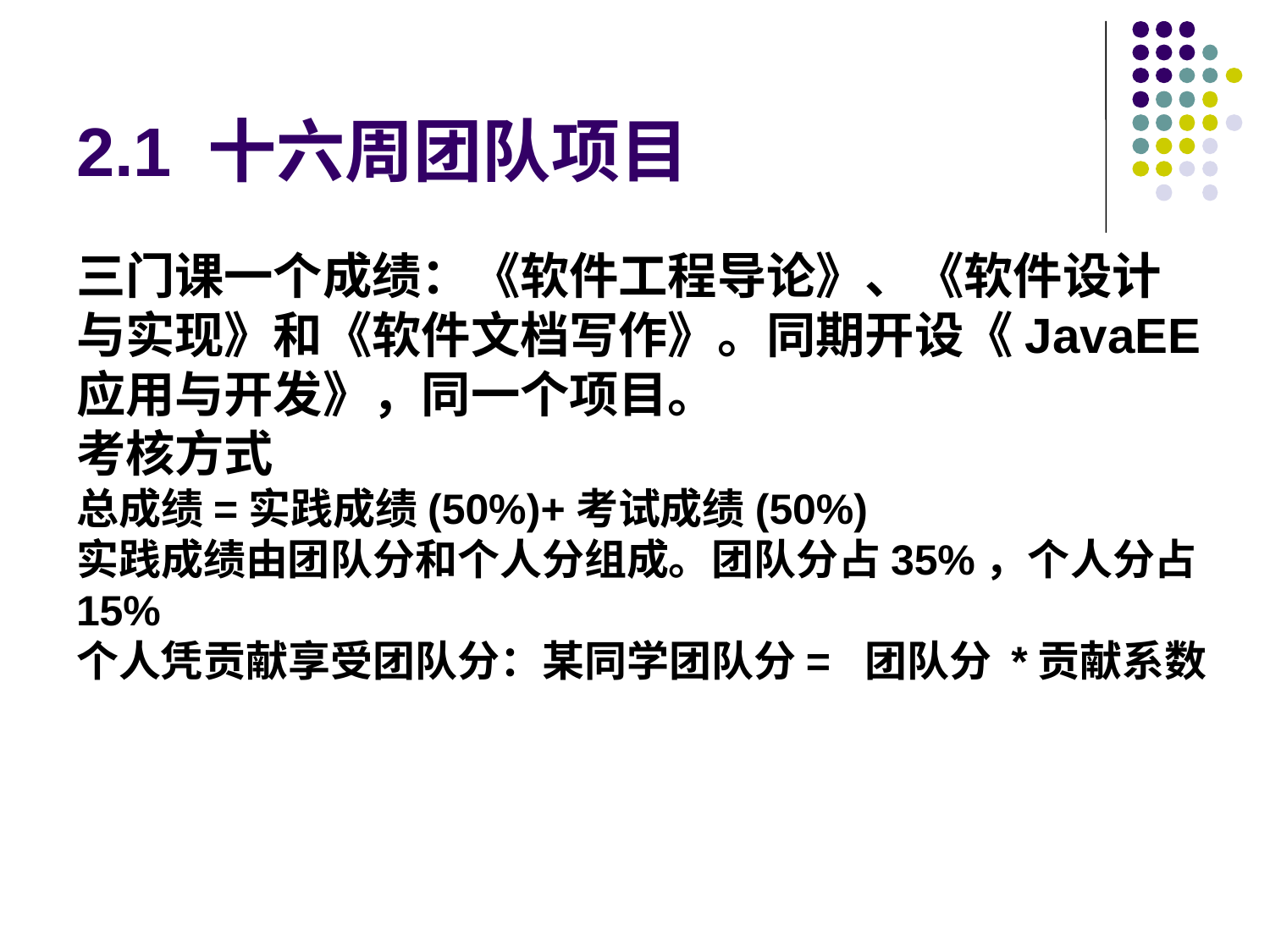

# 2.1 十六周团队项目
三门课一个成绩：《软件工程导论》、《软件设计与实现》和《软件文档写作》。同期开设《JavaEE应用与开发》，同一个项目。
考核方式
总成绩=实践成绩(50%)+考试成绩(50%)
实践成绩由团队分和个人分组成。团队分占35%，个人分占15%
个人凭贡献享受团队分：某同学团队分=  团队分 *贡献系数